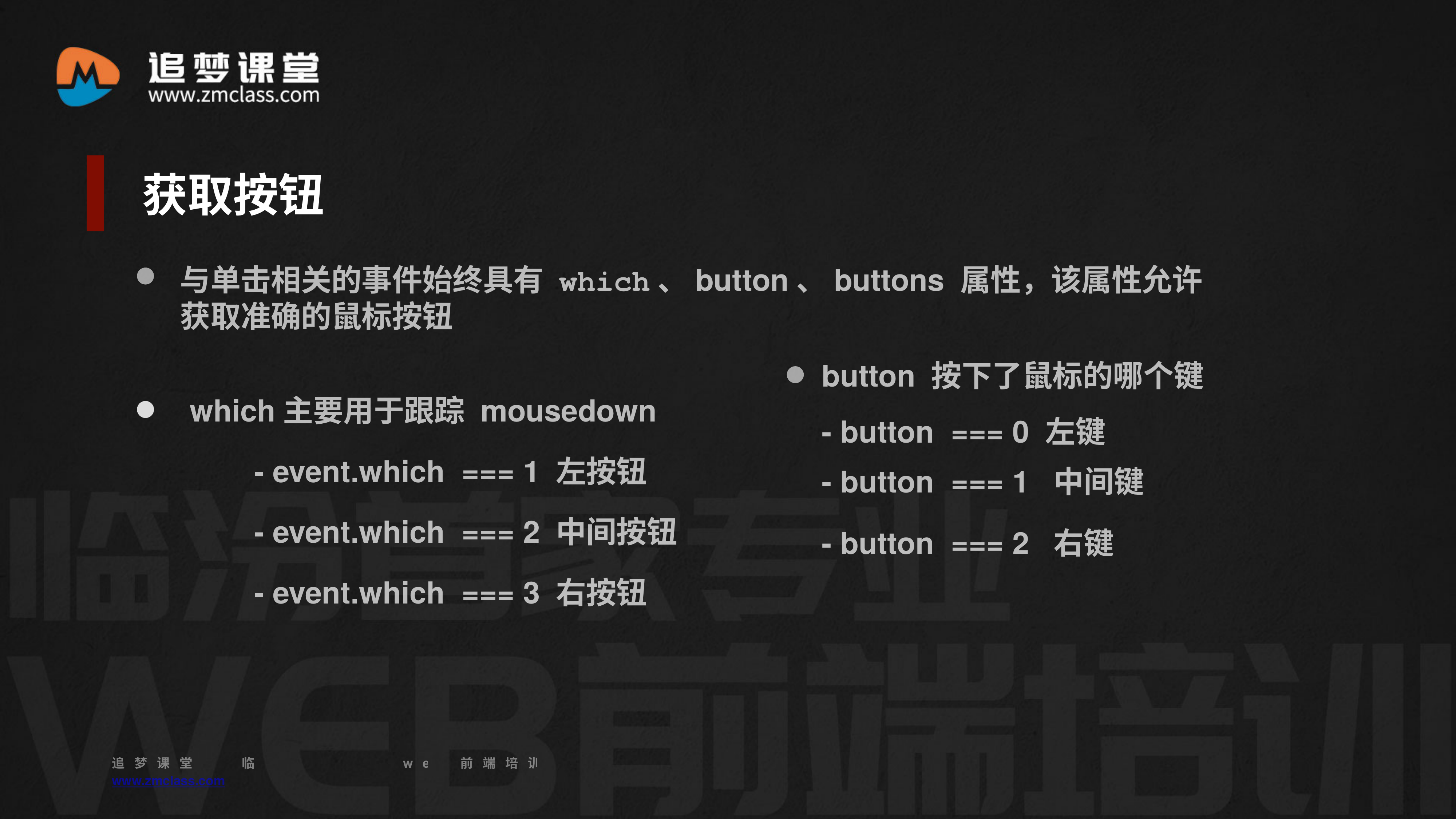

获取按钮
与单击相关的事件始终具有 which、button、buttons 属性，该属性允许获取准确的鼠标按钮

 button 按下了鼠标的哪个键

 which主要用于跟踪 mousedown

 - button  === 0 左键
 - event.which  === 1 左按钮
 - button  === 1  中间键
 - event.which  === 2 中间按钮
 - button  === 2  右键
 - event.which  === 3 右按钮
追梦课堂   临汾首家专业的web前端培训机构                                                          www.zmclass.com
7